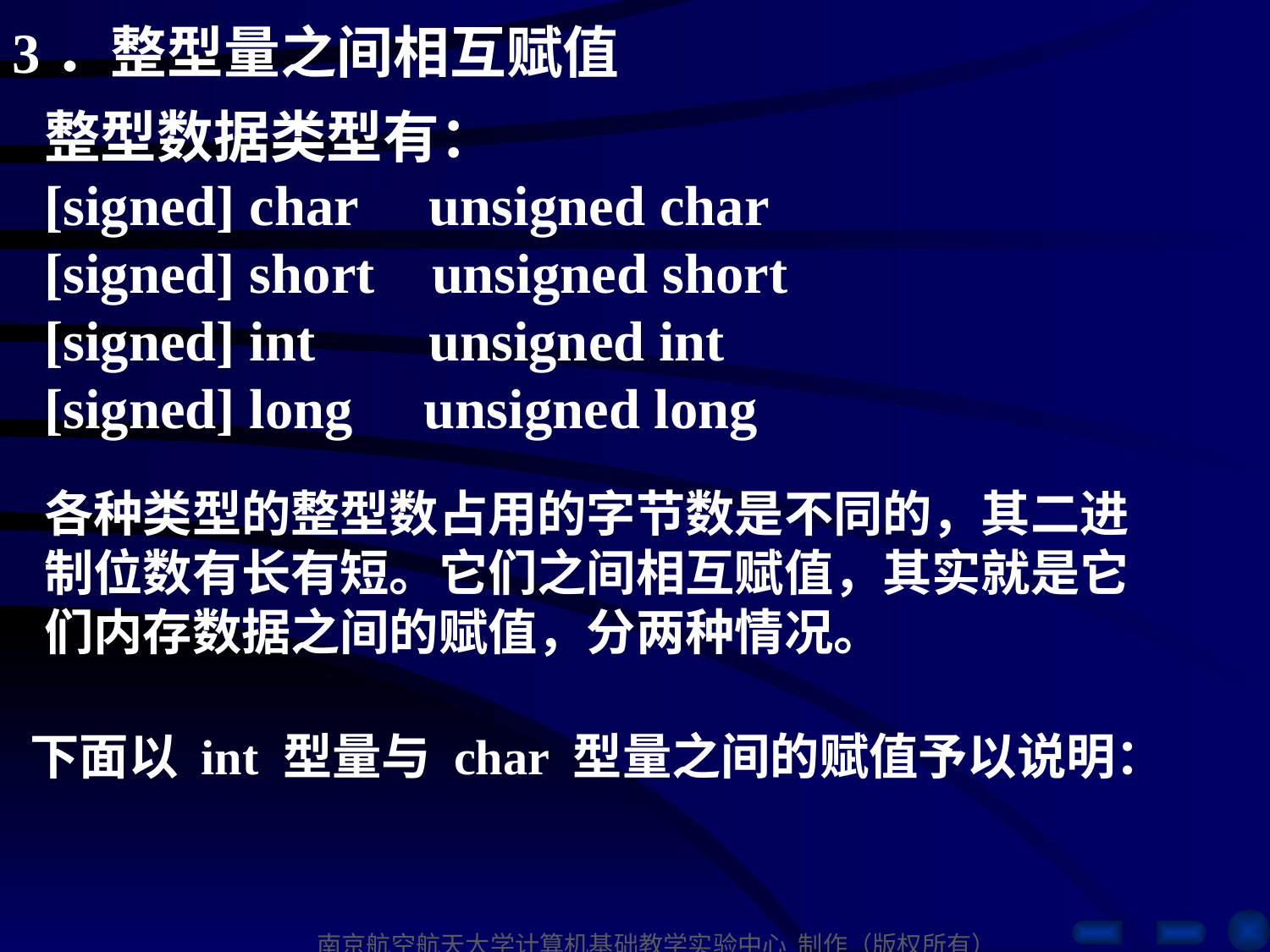

3．整型量之间相互赋值
整型数据类型有：
[signed] char     unsigned char
[signed] short    unsigned short
[signed] int        unsigned int
[signed] long     unsigned long
各种类型的整型数占用的字节数是不同的，其二进制位数有长有短。它们之间相互赋值，其实就是它们内存数据之间的赋值，分两种情况。
下面以 int 型量与 char 型量之间的赋值予以说明：